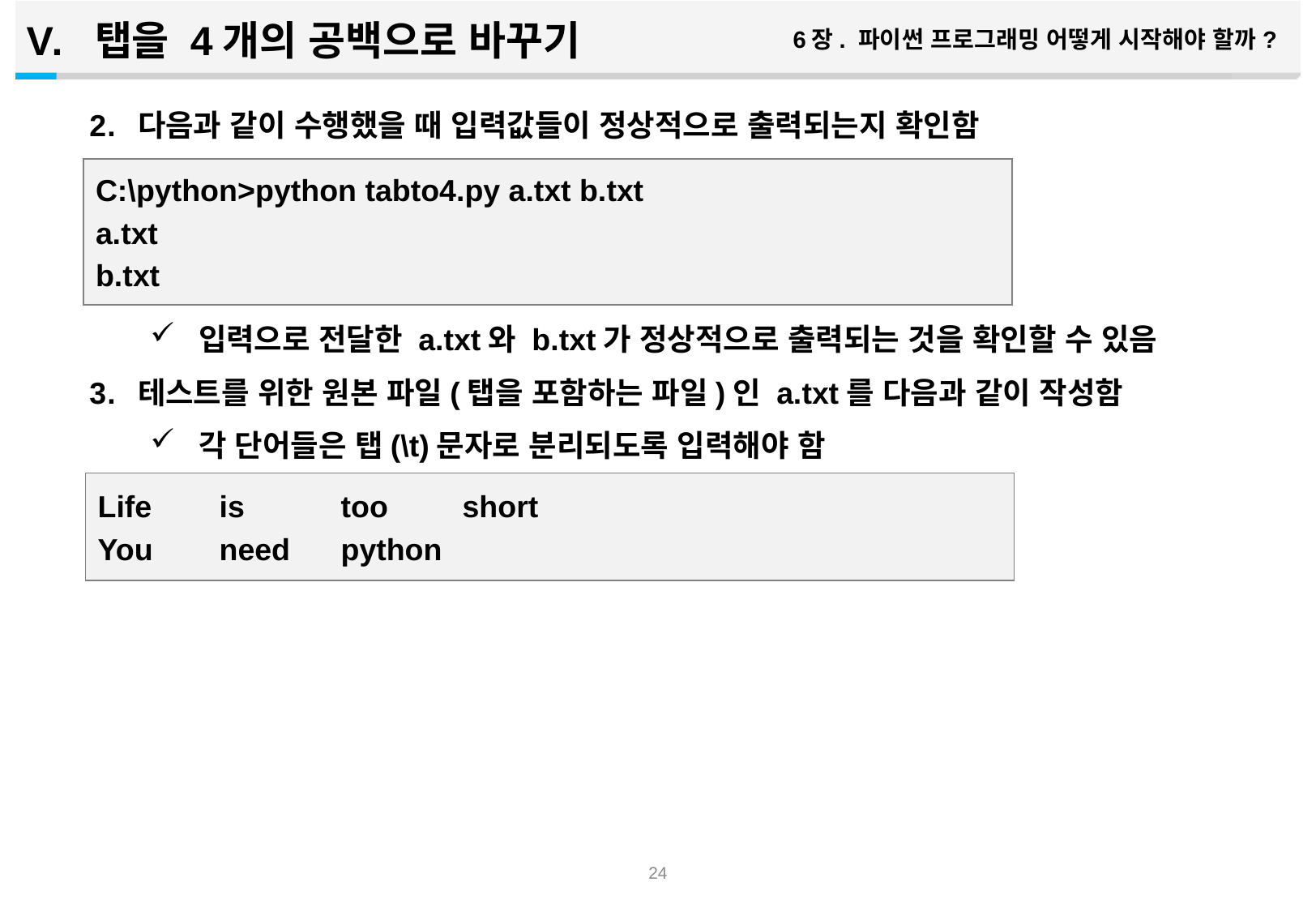

탭을 4개의 공백으로 바꾸기
6장. 파이썬 프로그래밍 어떻게 시작해야 할까?
다음과 같이 수행했을 때 입력값들이 정상적으로 출력되는지 확인함

입력으로 전달한 a.txt와 b.txt가 정상적으로 출력되는 것을 확인할 수 있음
테스트를 위한 원본 파일(탭을 포함하는 파일)인 a.txt를 다음과 같이 작성함
각 단어들은 탭(\t)문자로 분리되도록 입력해야 함

C:\python>python tabto4.py a.txt b.txt
a.txt
b.txt
Life	is	too	short
You	need	python
24